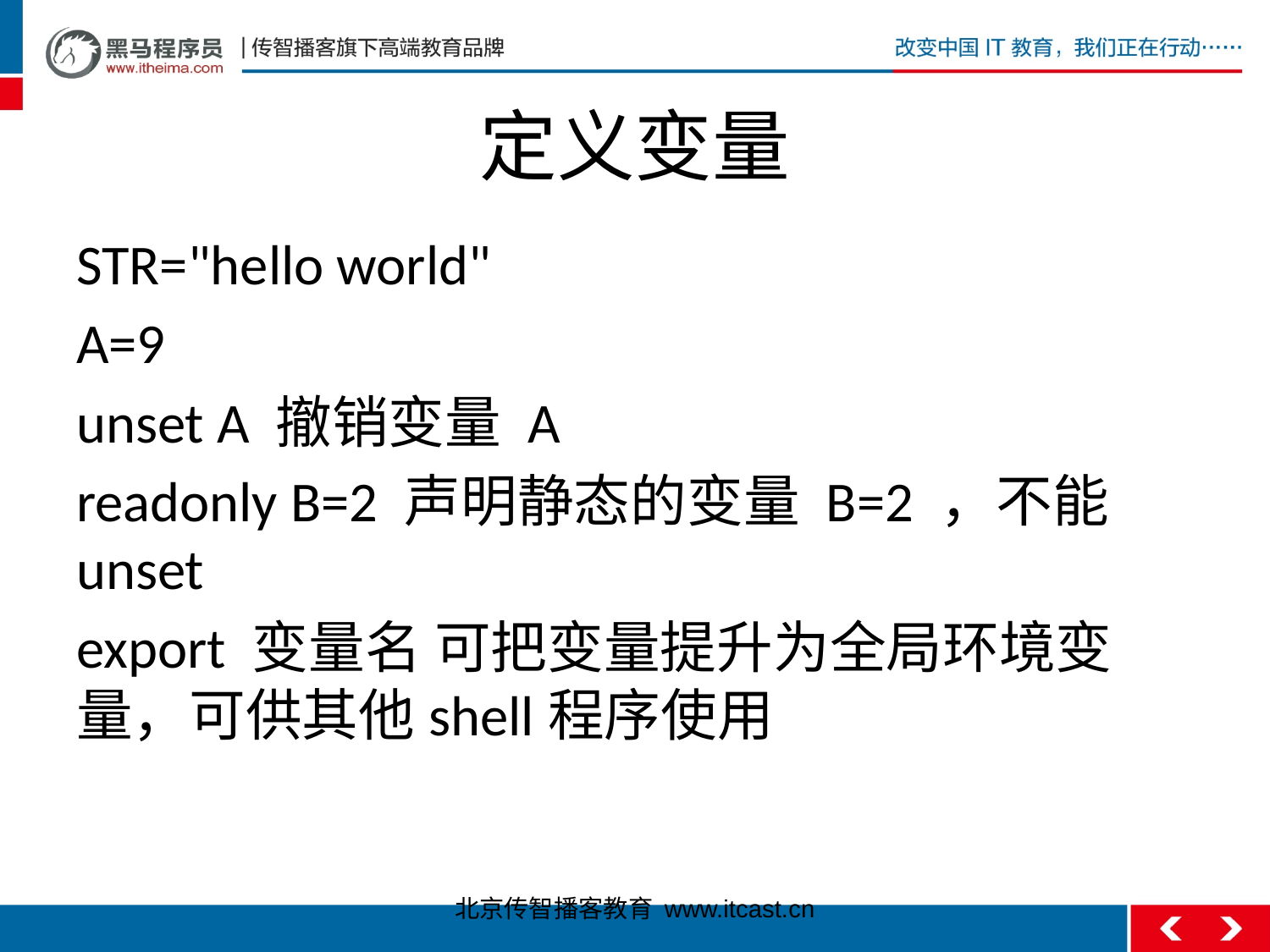

# 定义变量
STR="hello world"
A=9
unset A 撤销变量 A
readonly B=2 声明静态的变量 B=2 ，不能 unset
export 变量名 可把变量提升为全局环境变量，可供其他shell程序使用
北京传智播客教育 www.itcast.cn